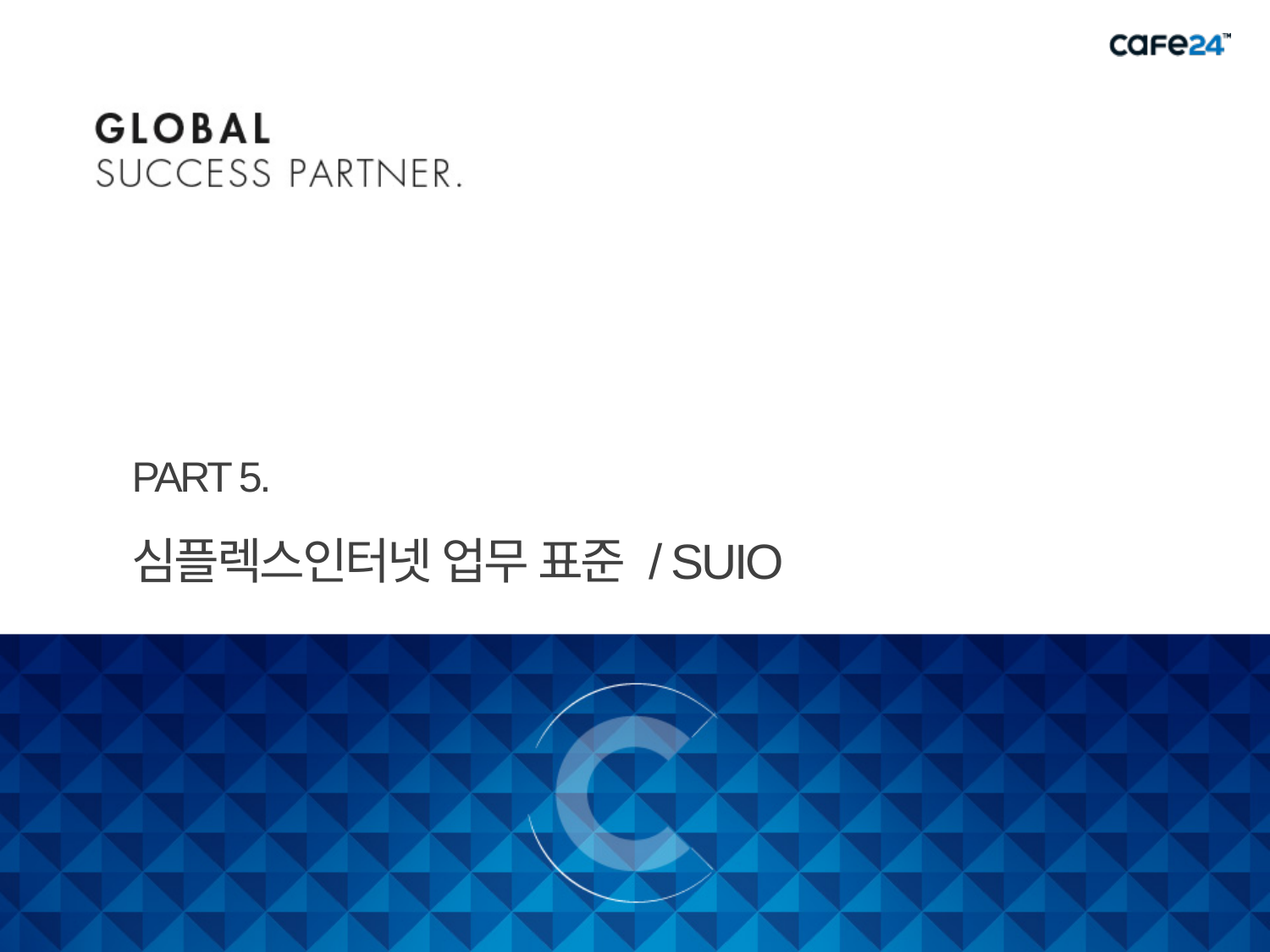

PART 5.
심플렉스인터넷 업무 표준 / SUIO